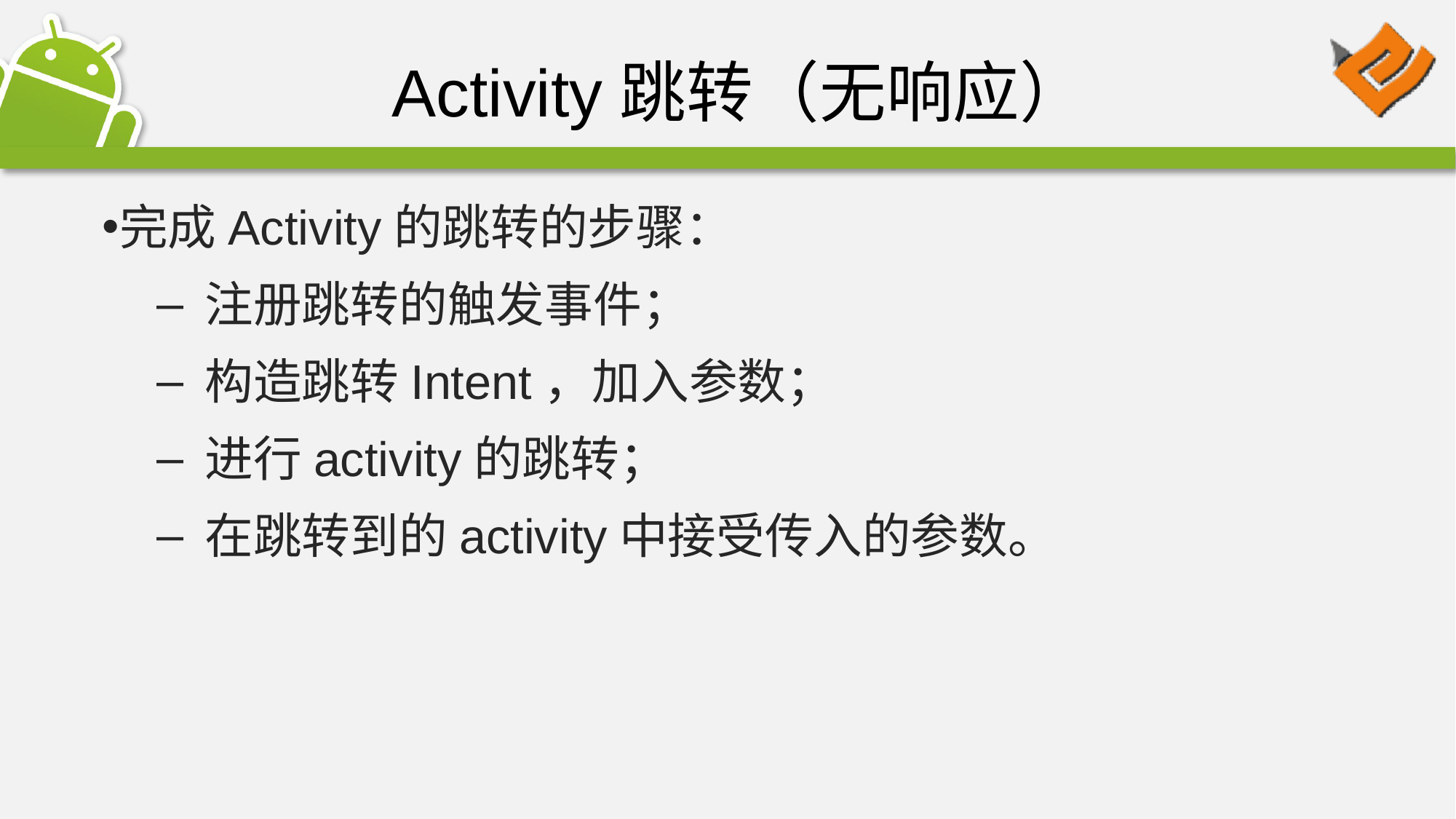

# Activity跳转（无响应）
完成Activity的跳转的步骤：
注册跳转的触发事件；
构造跳转Intent，加入参数；
进行activity的跳转；
在跳转到的activity中接受传入的参数。